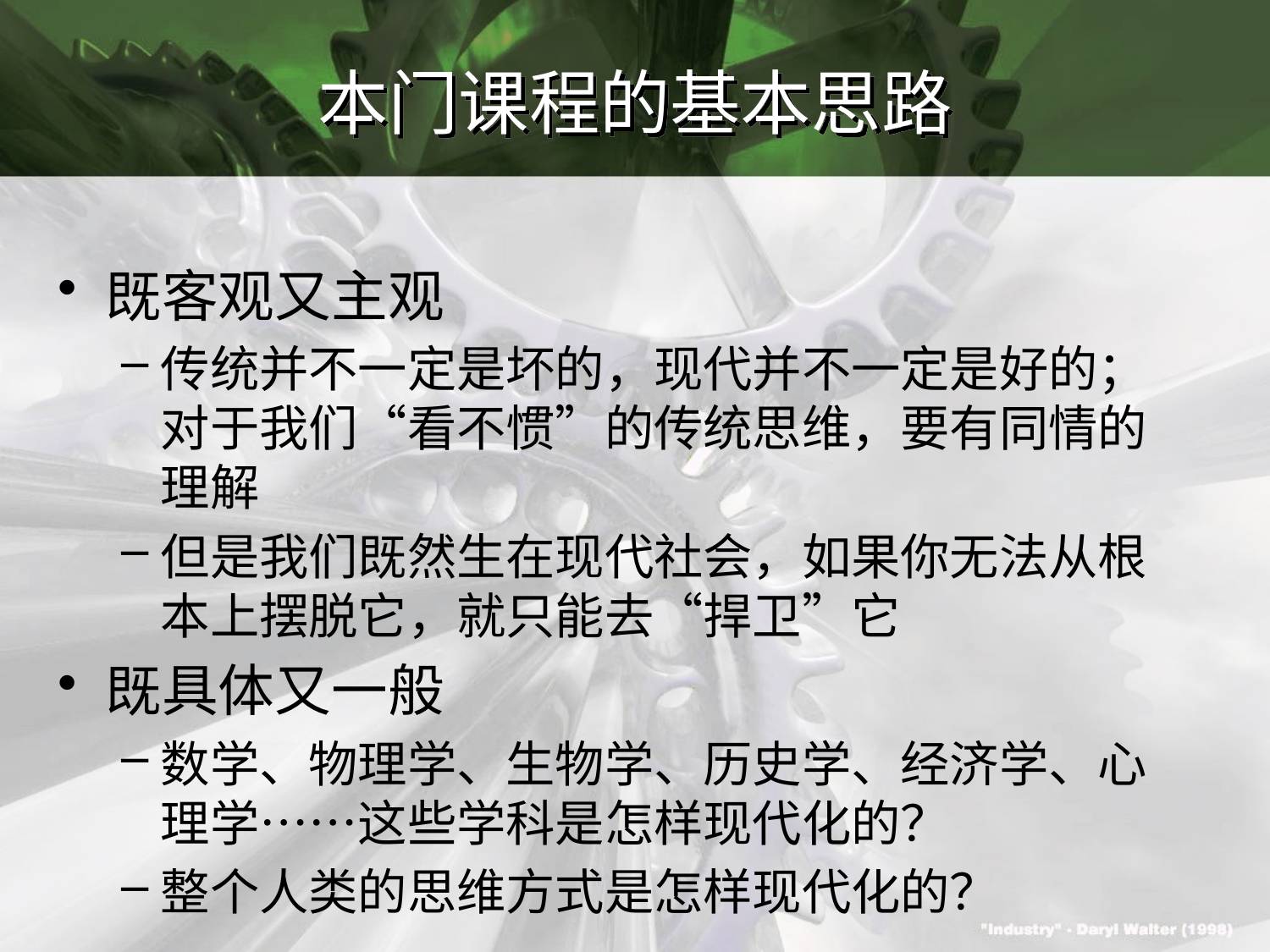

# 本门课程的基本思路
既客观又主观
传统并不一定是坏的，现代并不一定是好的；对于我们“看不惯”的传统思维，要有同情的理解
但是我们既然生在现代社会，如果你无法从根本上摆脱它，就只能去“捍卫”它
既具体又一般
数学、物理学、生物学、历史学、经济学、心理学……这些学科是怎样现代化的？
整个人类的思维方式是怎样现代化的？